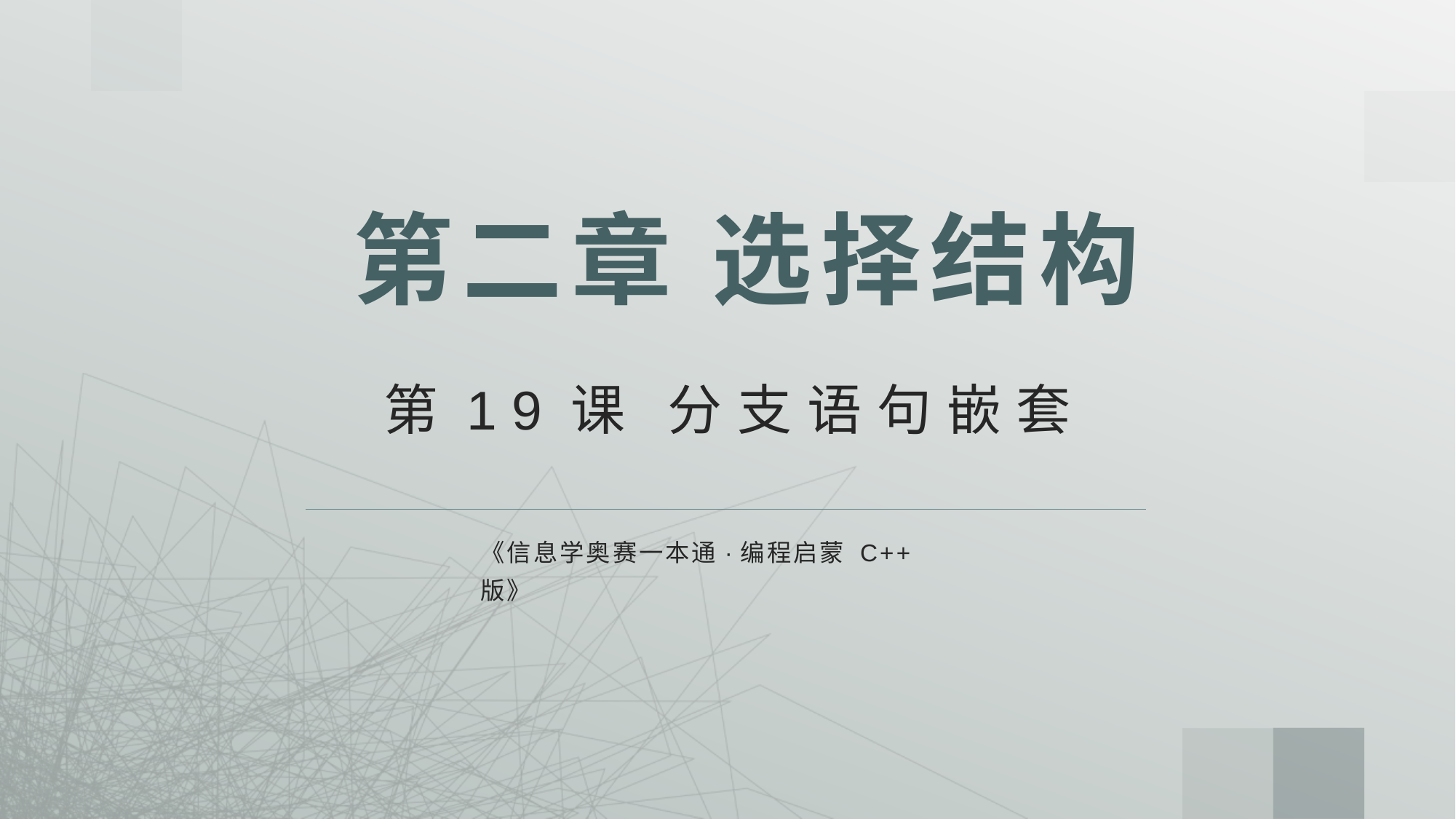

# 第二章 选择结构
第19课 分支语句嵌套
《信息学奥赛一本通·编程启蒙 C++版》